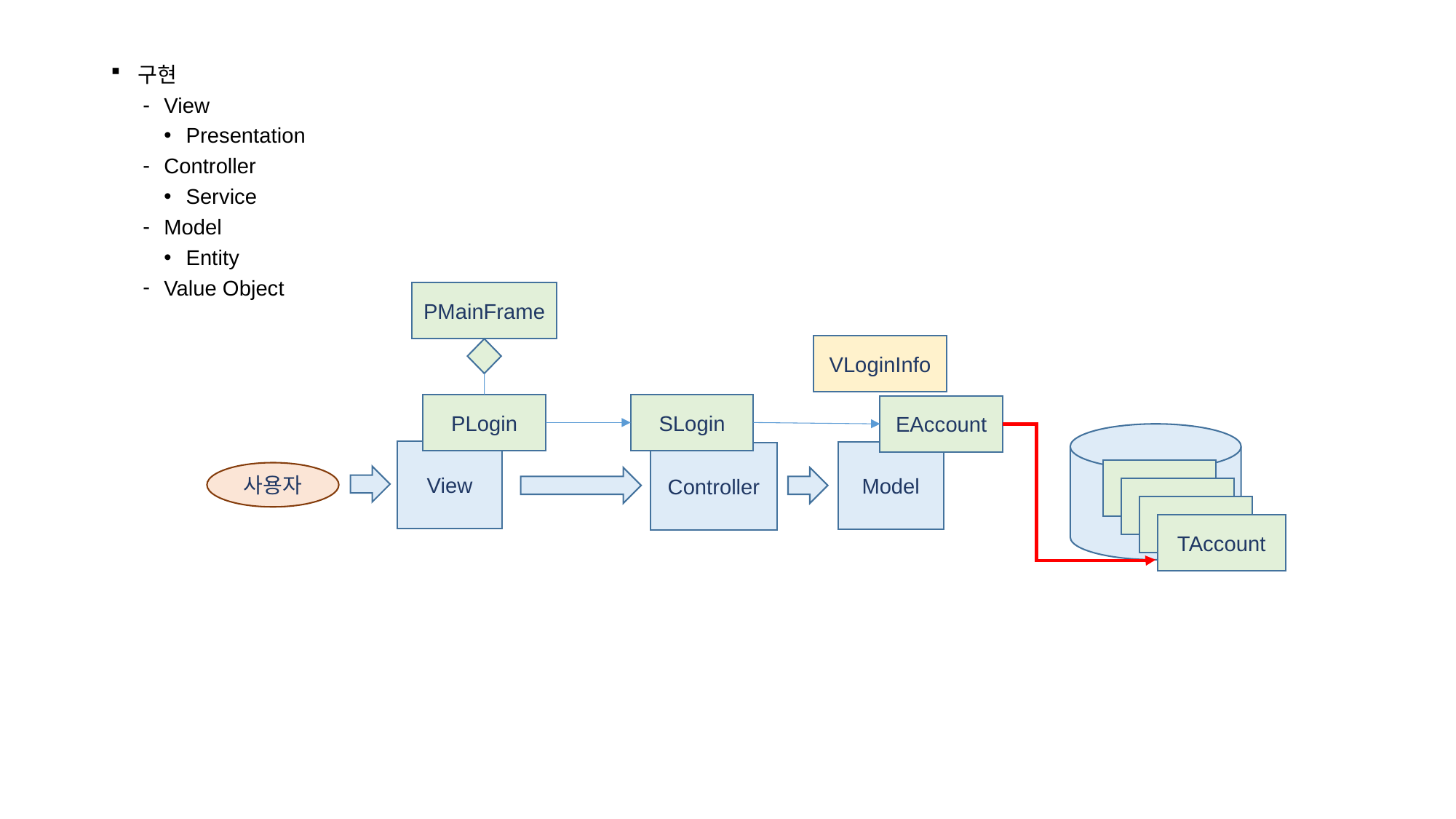

구현
View
Presentation
Controller
Service
Model
Entity
Value Object

PMainFrame
VLoginInfo

PLogin
SLogin
EAccount

View
Model
Controller
Account
사용자

Account
Account
TAccount